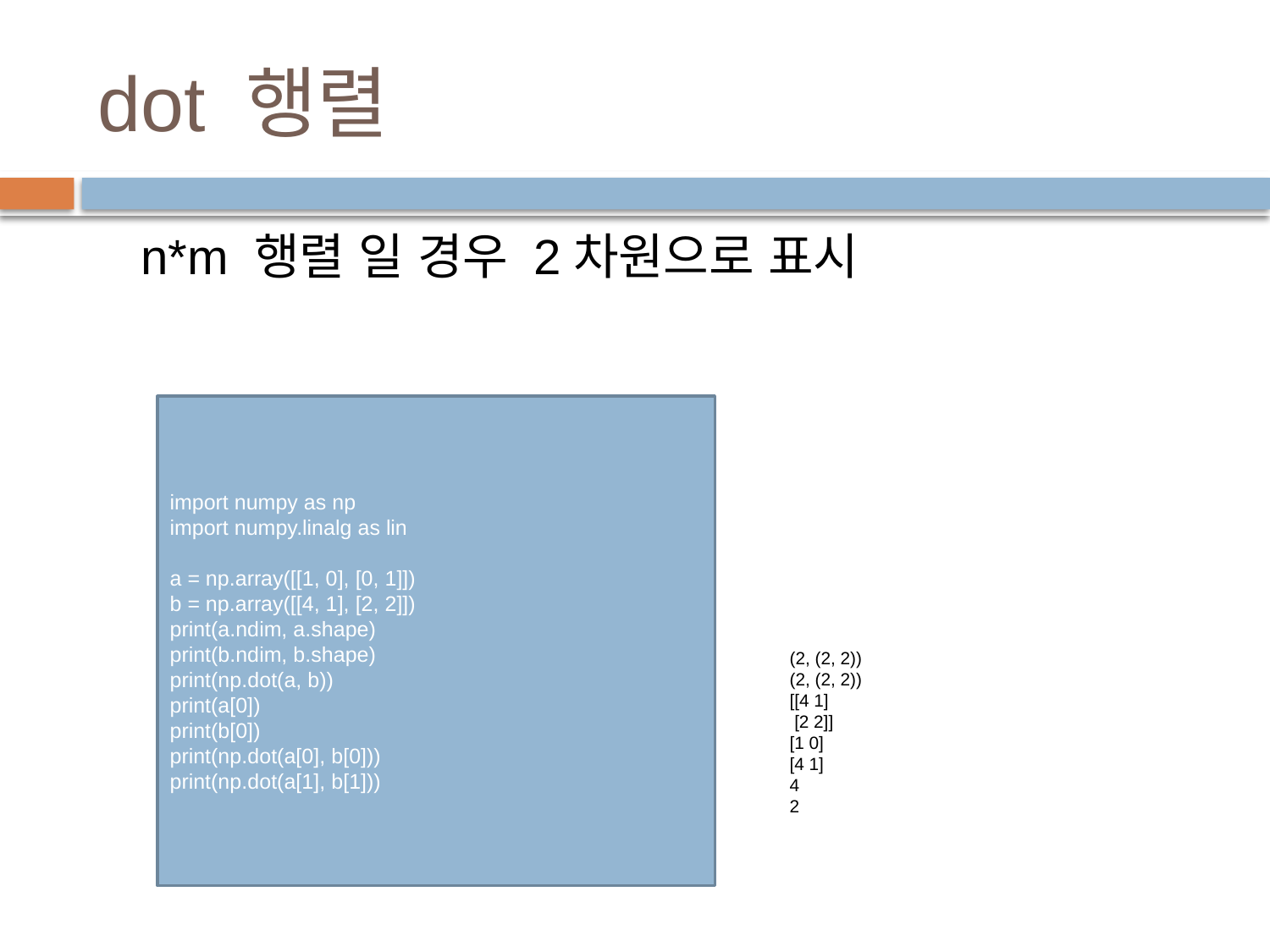

# dot 행렬
n*m 행렬 일 경우 2차원으로 표시
import numpy as np
import numpy.linalg as lin

a = np.array([[1, 0], [0, 1]])
b = np.array([[4, 1], [2, 2]])
print(a.ndim, a.shape)
print(b.ndim, b.shape)
print(np.dot(a, b))
print(a[0])
print(b[0])
print(np.dot(a[0], b[0]))
print(np.dot(a[1], b[1]))
(2, (2, 2))
(2, (2, 2))
[[4 1]
 [2 2]]
[1 0]
[4 1]
4
2